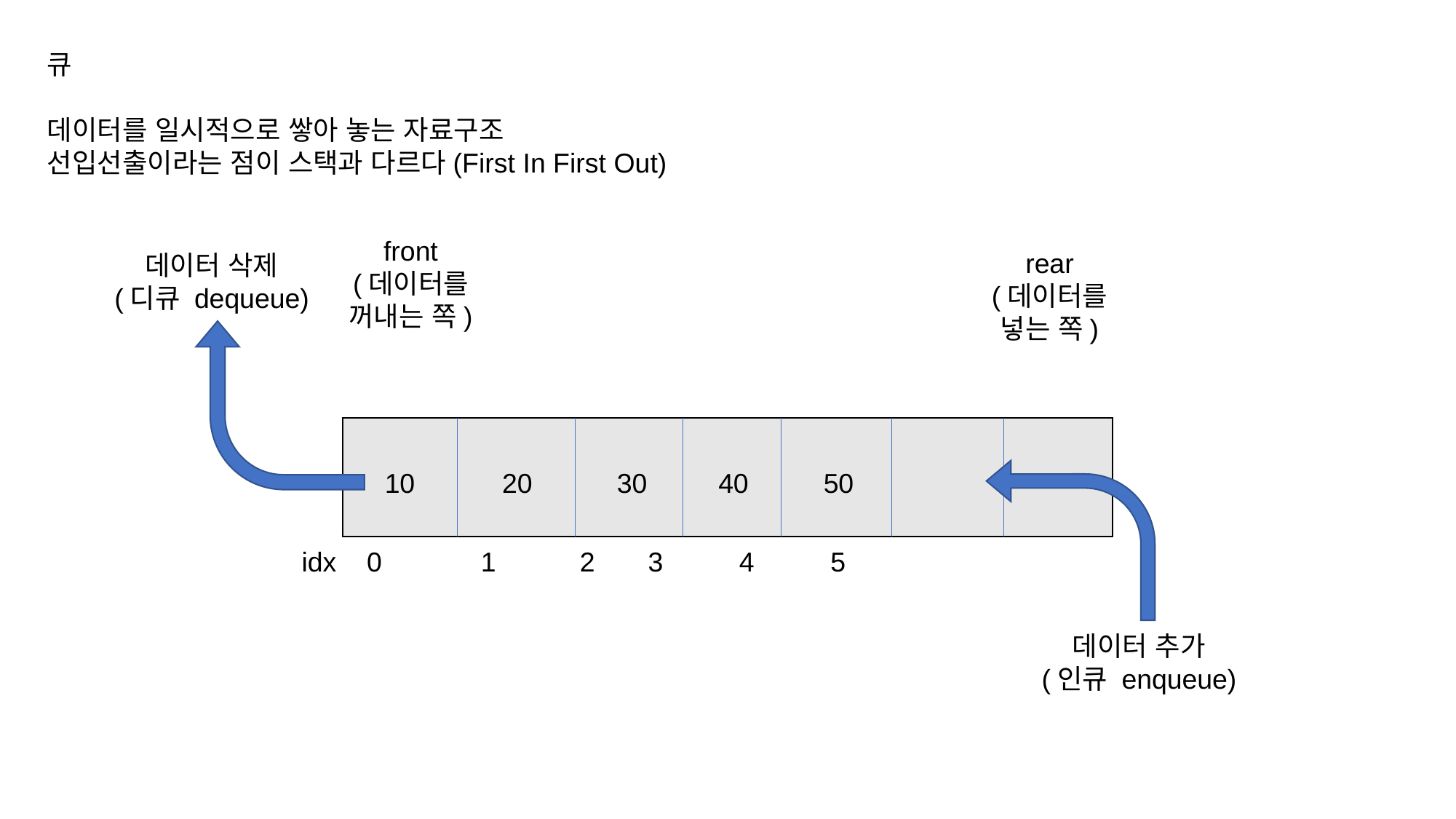

큐
데이터를 일시적으로 쌓아 놓는 자료구조
선입선출이라는 점이 스택과 다르다(First In First Out)
front
(데이터를 꺼내는 쪽)
rear
(데이터를 넣는 쪽)
데이터 삭제
(디큐 dequeue)

50

10
20
30
40
idx    0             1           2       3          4          5
데이터 추가
(인큐 enqueue)